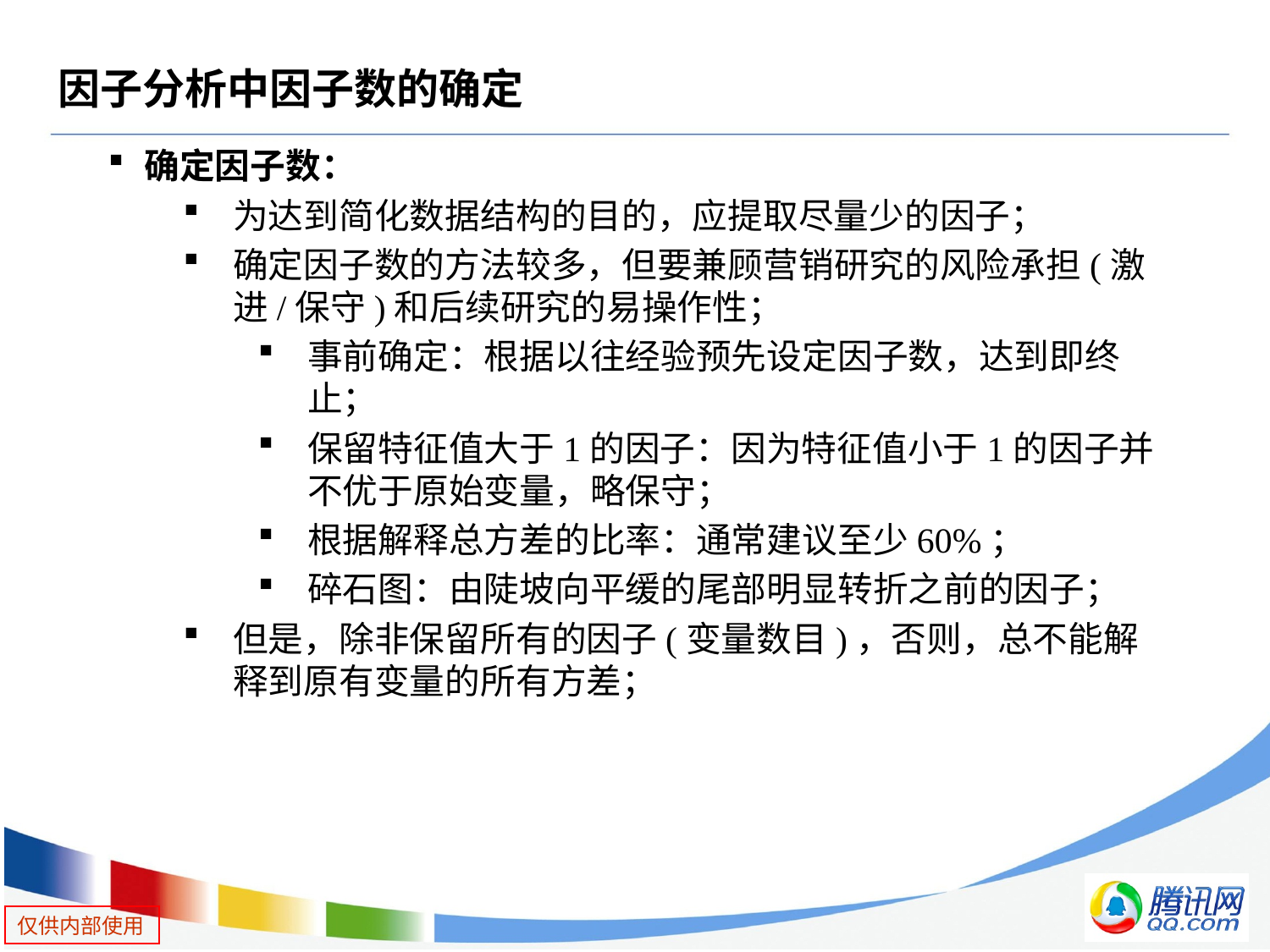

# 因子分析中因子数的确定
确定因子数：
为达到简化数据结构的目的，应提取尽量少的因子；
确定因子数的方法较多，但要兼顾营销研究的风险承担(激进/保守)和后续研究的易操作性；
事前确定：根据以往经验预先设定因子数，达到即终止；
保留特征值大于1的因子：因为特征值小于1的因子并不优于原始变量，略保守；
根据解释总方差的比率：通常建议至少60%；
碎石图：由陡坡向平缓的尾部明显转折之前的因子；
但是，除非保留所有的因子(变量数目)，否则，总不能解释到原有变量的所有方差；